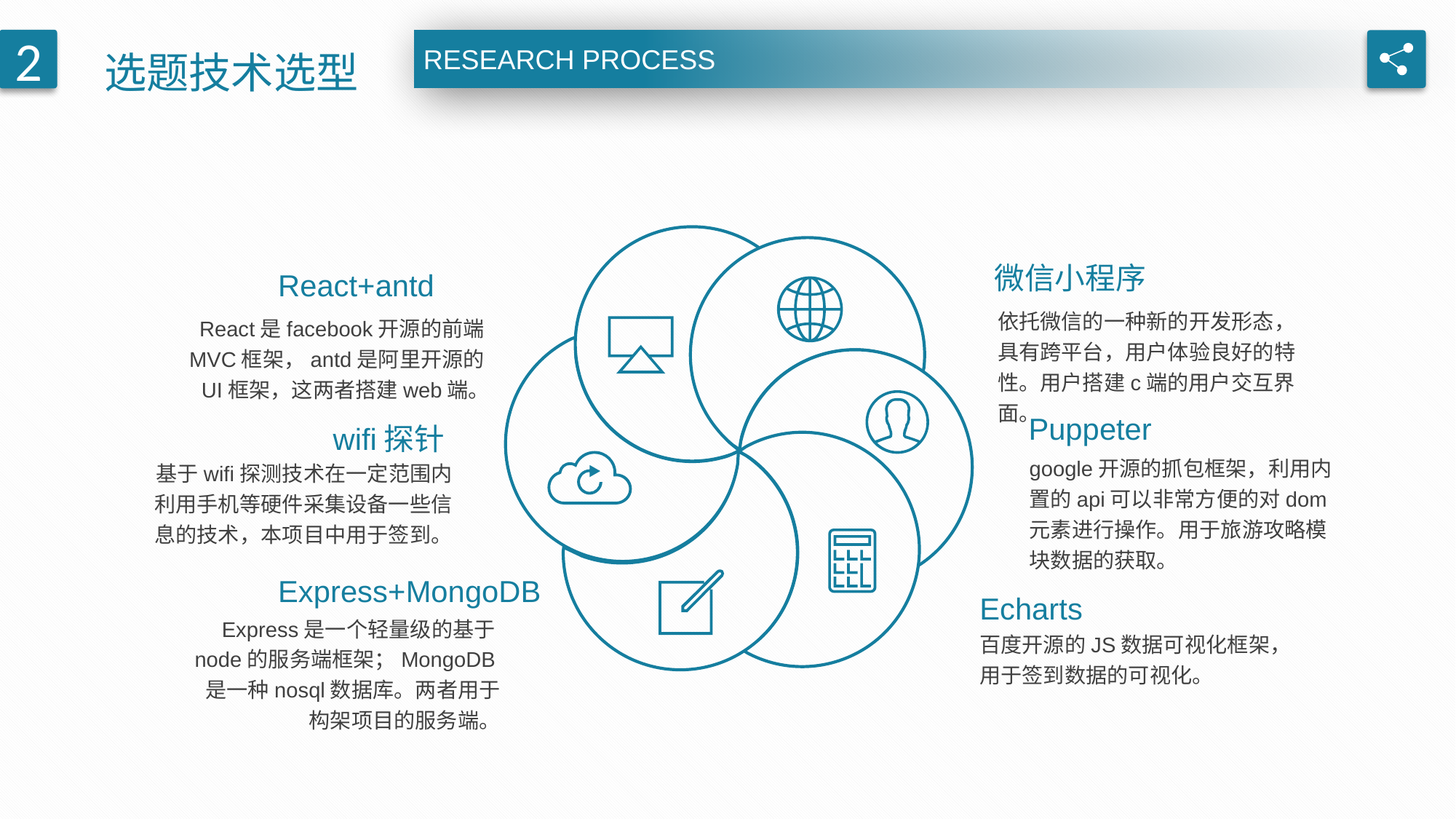

选题技术选型
2

RESEARCH PROCESS

微信小程序

React+antd

依托微信的一种新的开发形态，具有跨平台，用户体验良好的特性。用户搭建c端的用户交互界面。
React是facebook开源的前端MVC框架，antd是阿里开源的UI框架，这两者搭建web端。

Puppeter
wifi探针
google开源的抓包框架，利用内置的api可以非常方便的对dom元素进行操作。用于旅游攻略模块数据的获取。
基于wifi探测技术在一定范围内利用手机等硬件采集设备一些信息的技术，本项目中用于签到。

Express+MongoDB

Echarts
Express是一个轻量级的基于node的服务端框架；MongoDB是一种nosql数据库。两者用于构架项目的服务端。

百度开源的JS数据可视化框架，用于签到数据的可视化。